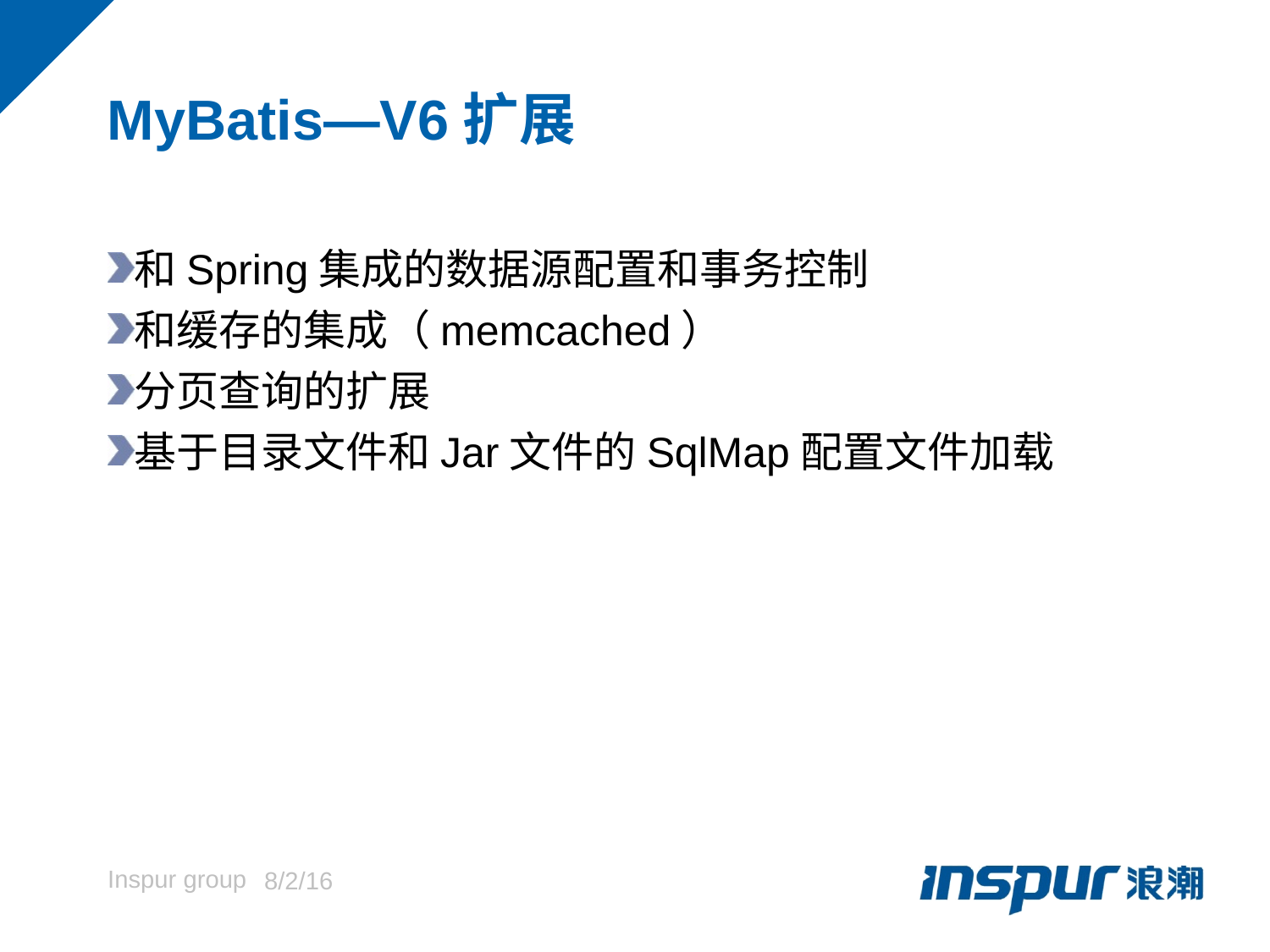

MyBatis—V6扩展
和Spring集成的数据源配置和事务控制
和缓存的集成（memcached）
分页查询的扩展
基于目录文件和Jar文件的SqlMap配置文件加载

Inspur group
8/2/16